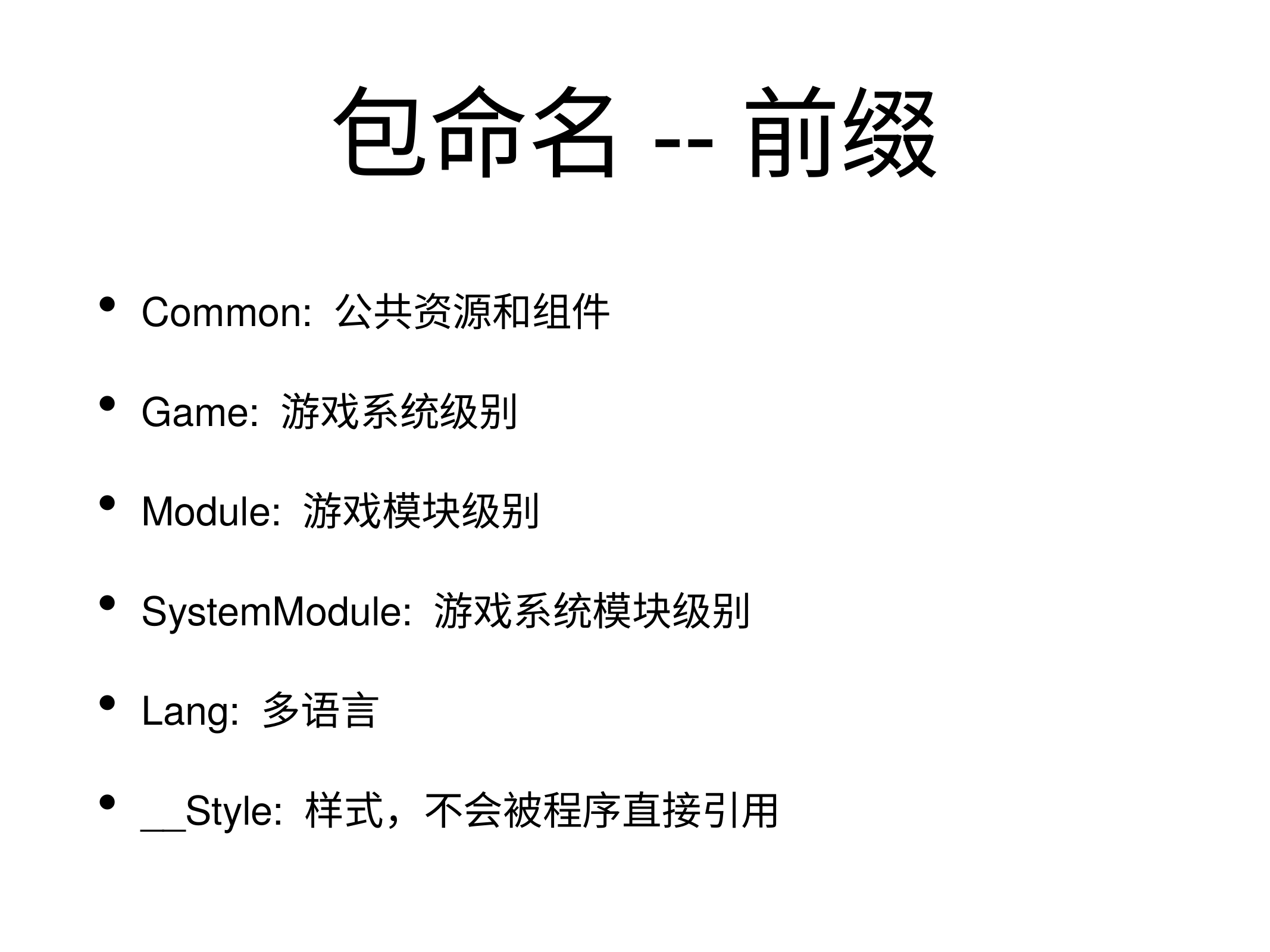

# 包命名--前缀
Common: 公共资源和组件
Game: 游戏系统级别
Module: 游戏模块级别
SystemModule: 游戏系统模块级别
Lang: 多语言
__Style: 样式，不会被程序直接引用